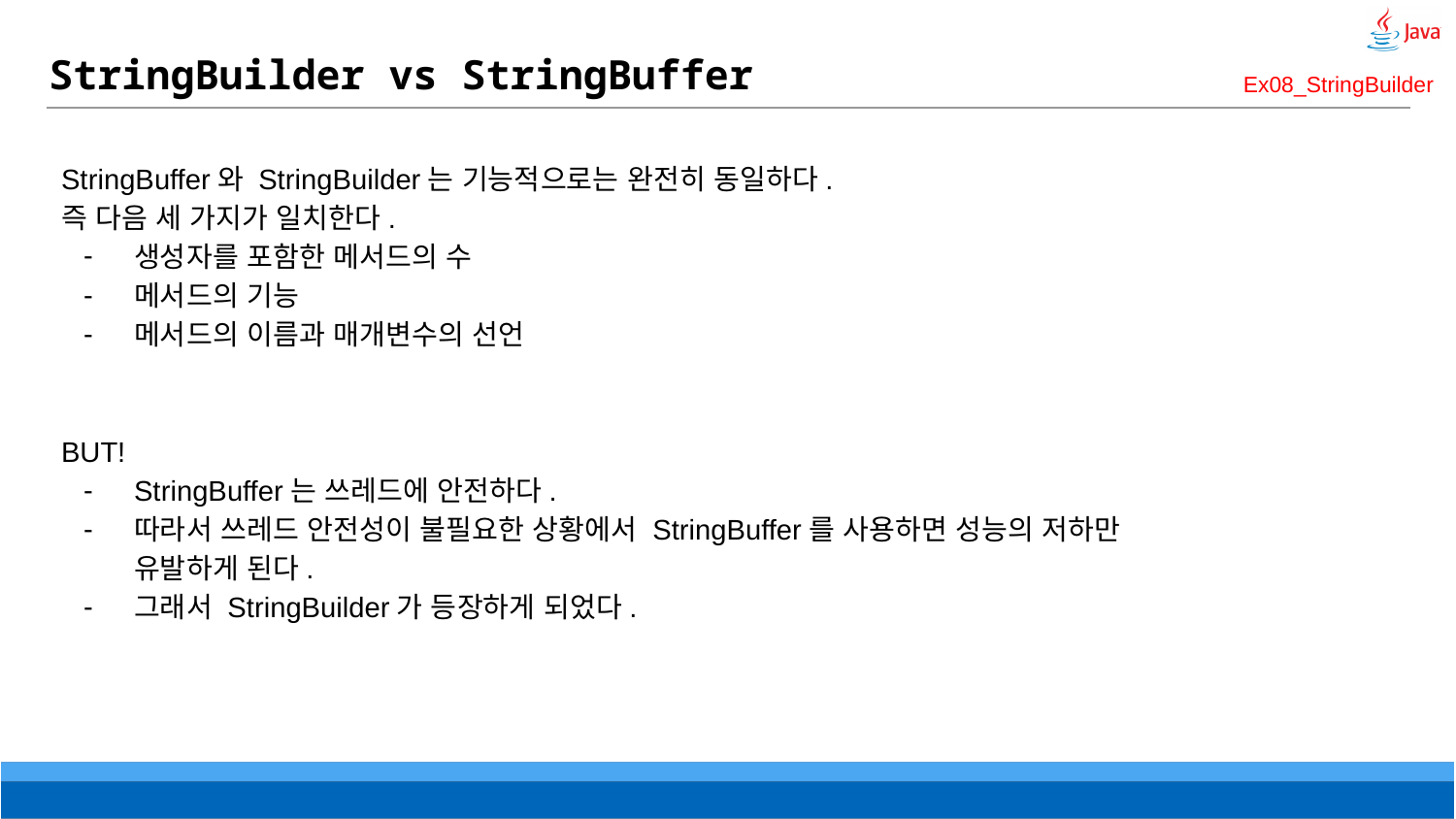

# StringBuilder vs StringBuffer
Ex08_StringBuilder
StringBuffer와 StringBuilder는 기능적으로는 완전히 동일하다.
즉 다음 세 가지가 일치한다.
생성자를 포함한 메서드의 수
메서드의 기능
메서드의 이름과 매개변수의 선언

BUT!
StringBuffer는 쓰레드에 안전하다.
따라서 쓰레드 안전성이 불필요한 상황에서 StringBuffer를 사용하면 성능의 저하만 유발하게 된다.
그래서 StringBuilder가 등장하게 되었다.